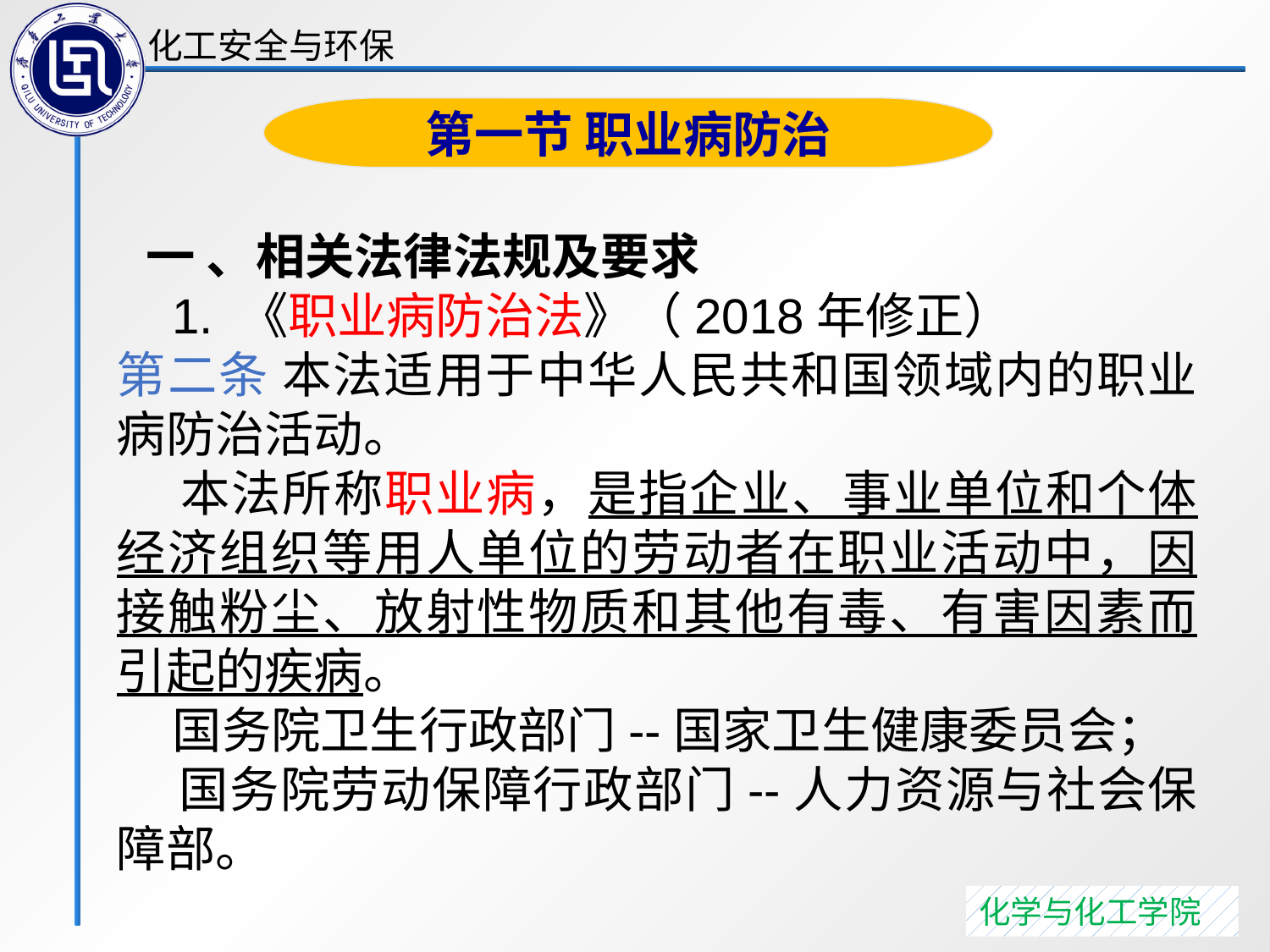

第一节 职业病防治
  一 、相关法律法规及要求
    1. 《职业病防治法》（2018年修正）
第二条 本法适用于中华人民共和国领域内的职业病防治活动。
    本法所称职业病，是指企业、事业单位和个体经济组织等用人单位的劳动者在职业活动中，因接触粉尘、放射性物质和其他有毒、有害因素而引起的疾病。
    国务院卫生行政部门--国家卫生健康委员会；
    国务院劳动保障行政部门--人力资源与社会保障部。